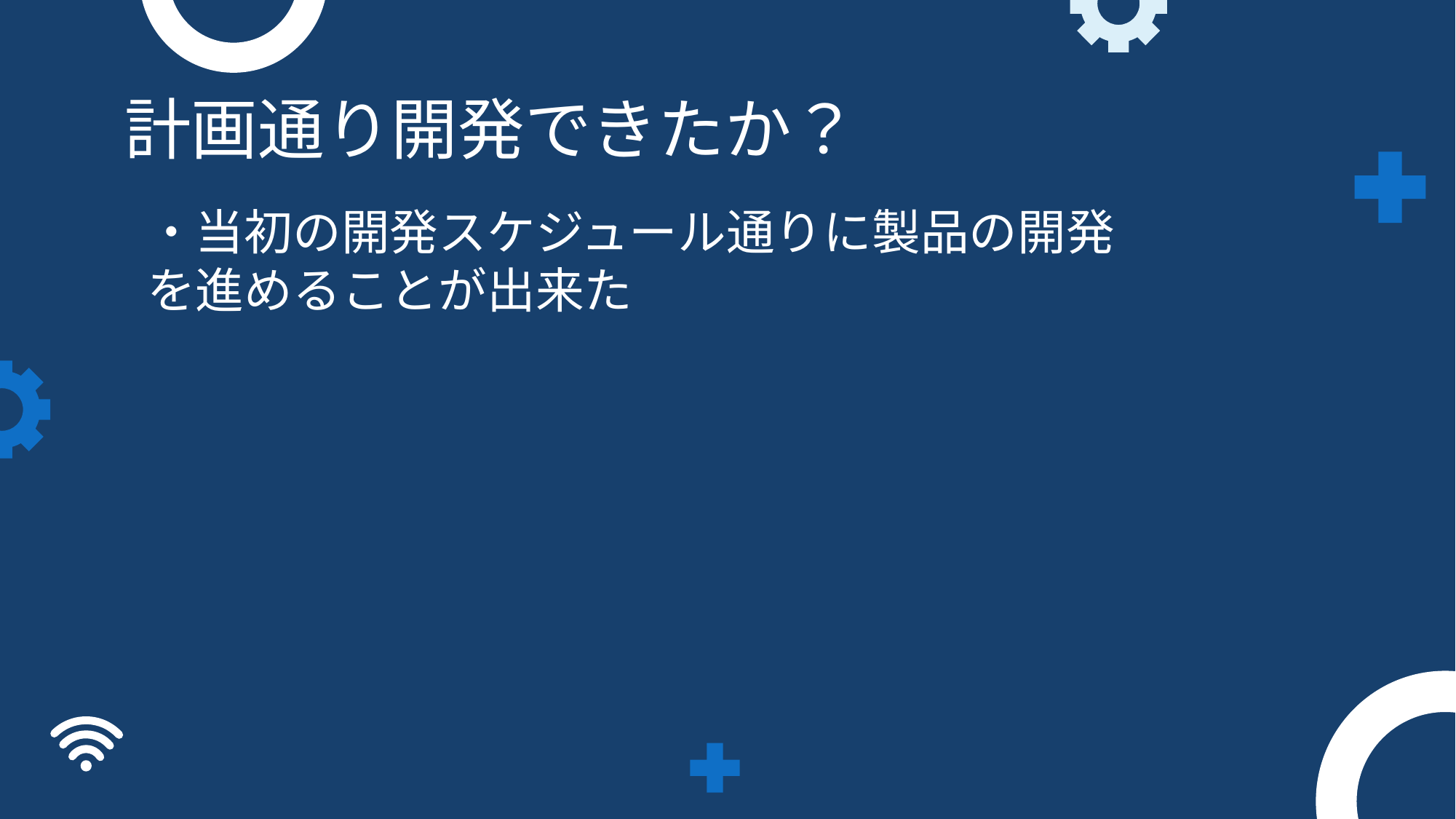

# 計画通り開発できたか？
・当初の開発スケジュール通りに製品の開発を進めることが出来た